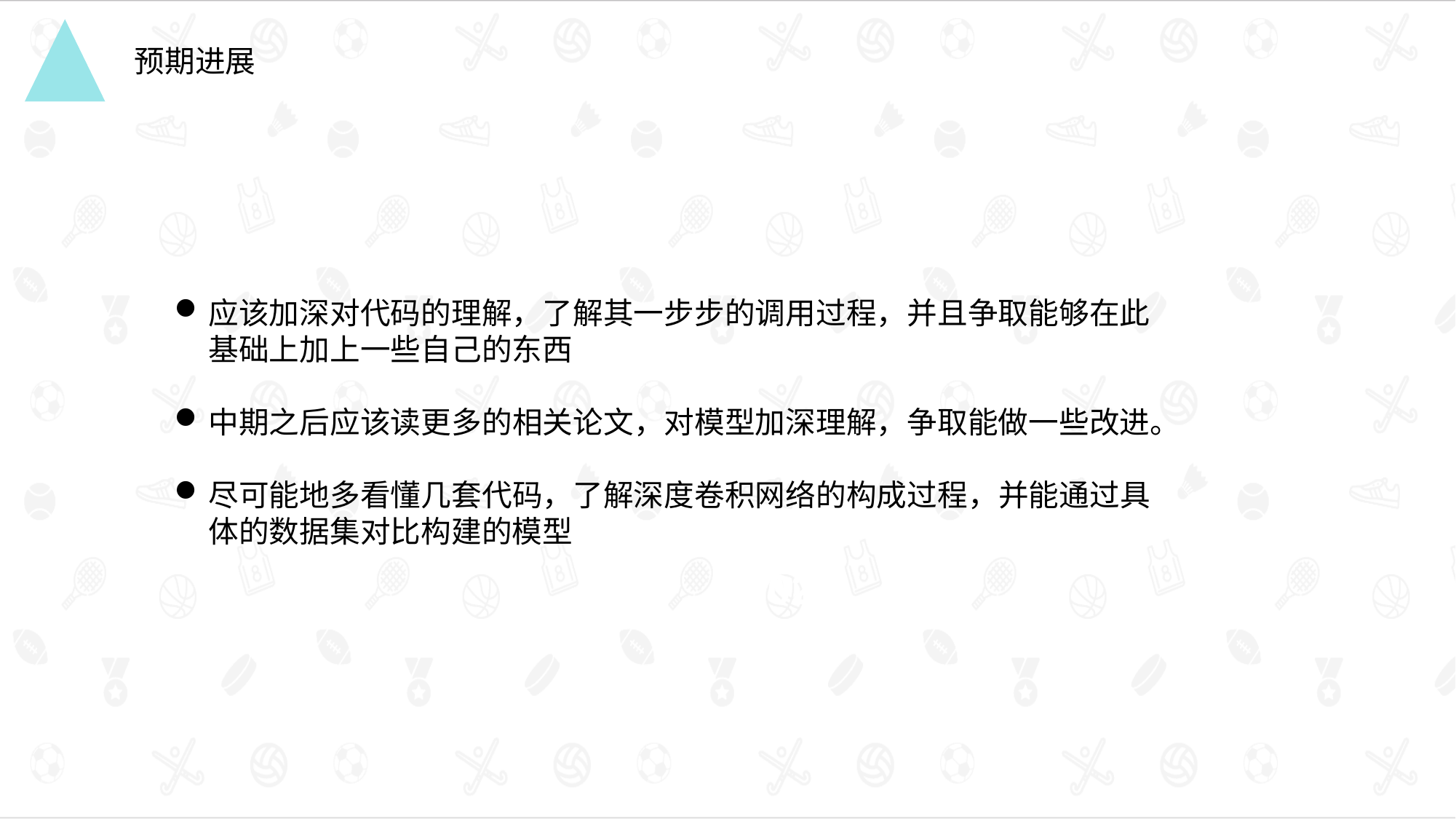

预期进展
应该加深对代码的理解，了解其一步步的调用过程，并且争取能够在此基础上加上一些自己的东西

中期之后应该读更多的相关论文，对模型加深理解，争取能做一些改进。

尽可能地多看懂几套代码，了解深度卷积网络的构成过程，并能通过具体的数据集对比构建的模型
04
03
02
01